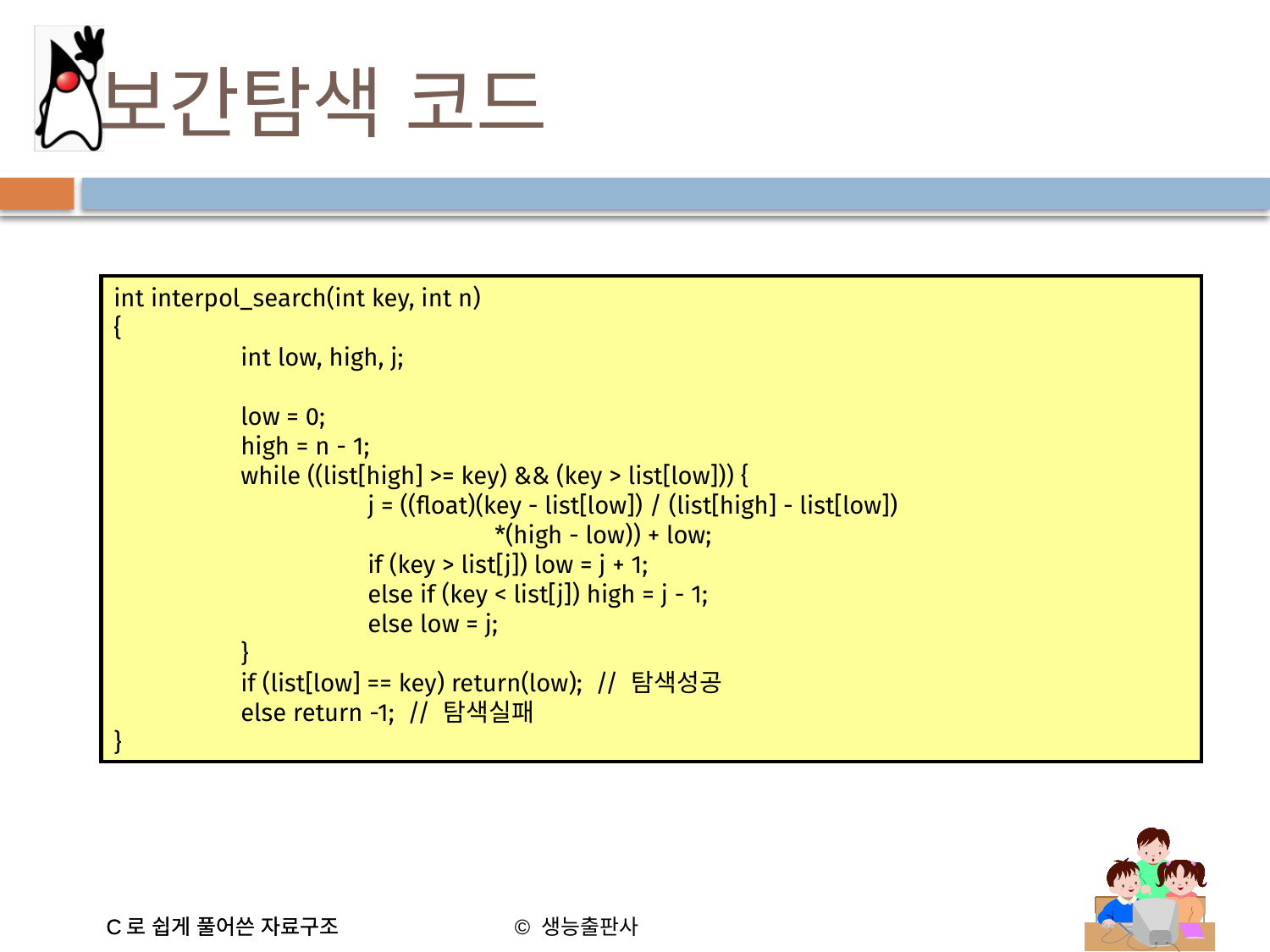

# 보간탐색 코드
int interpol_search(int key, int n)
{
	int low, high, j;

	low = 0;
	high = n - 1;
	while ((list[high] >= key) && (key > list[low])) {
		j = ((float)(key - list[low]) / (list[high] - list[low])
			*(high - low)) + low;
		if (key > list[j]) low = j + 1;
		else if (key < list[j]) high = j - 1;
		else low = j;
	}
	if (list[low] == key) return(low);  // 탐색성공
	else return -1;  // 탐색실패
}